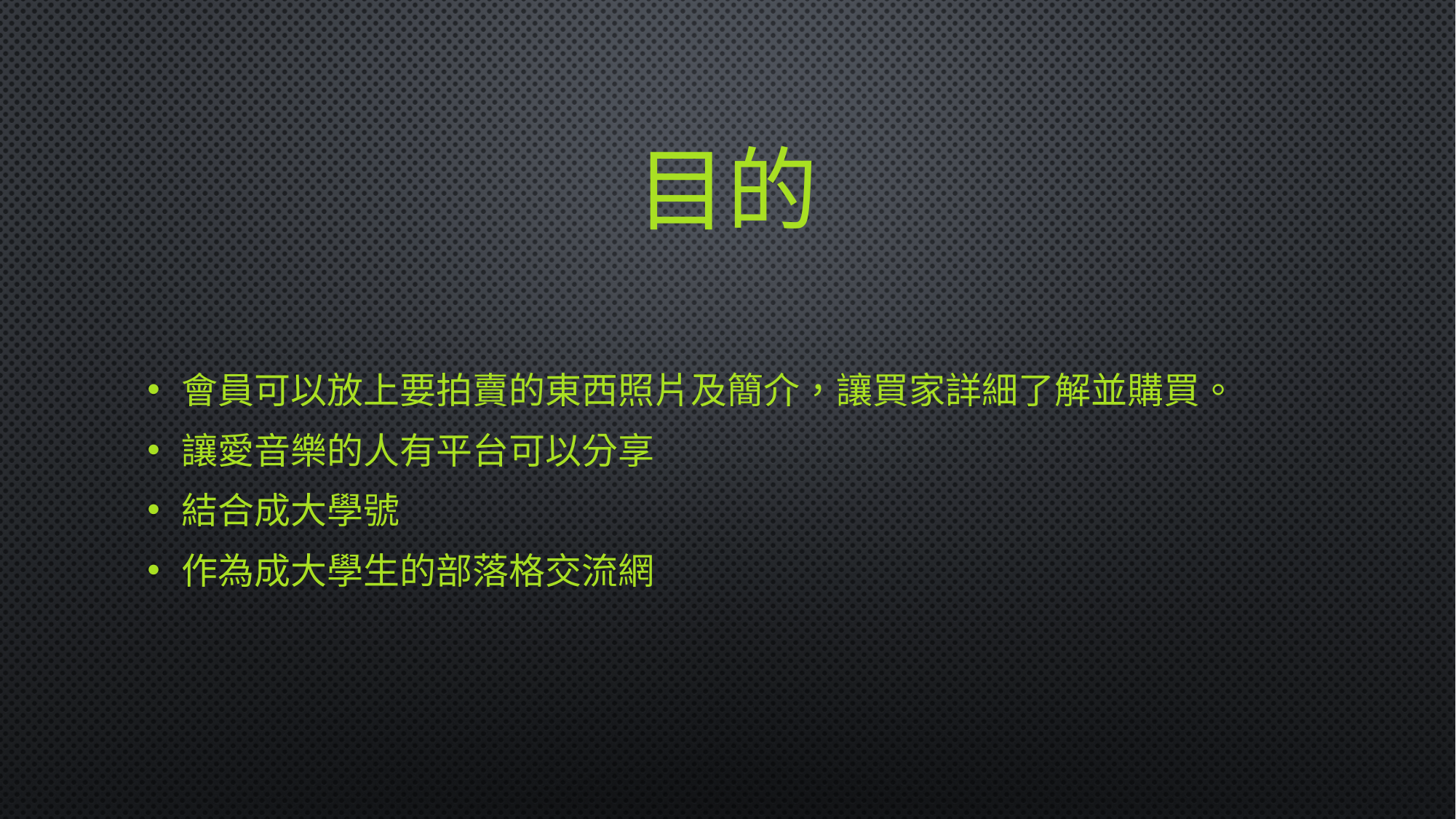

# 目的
會員可以放上要拍賣的東西照片及簡介，讓買家詳細了解並購買。
讓愛音樂的人有平台可以分享
結合成大學號
作為成大學生的部落格交流網